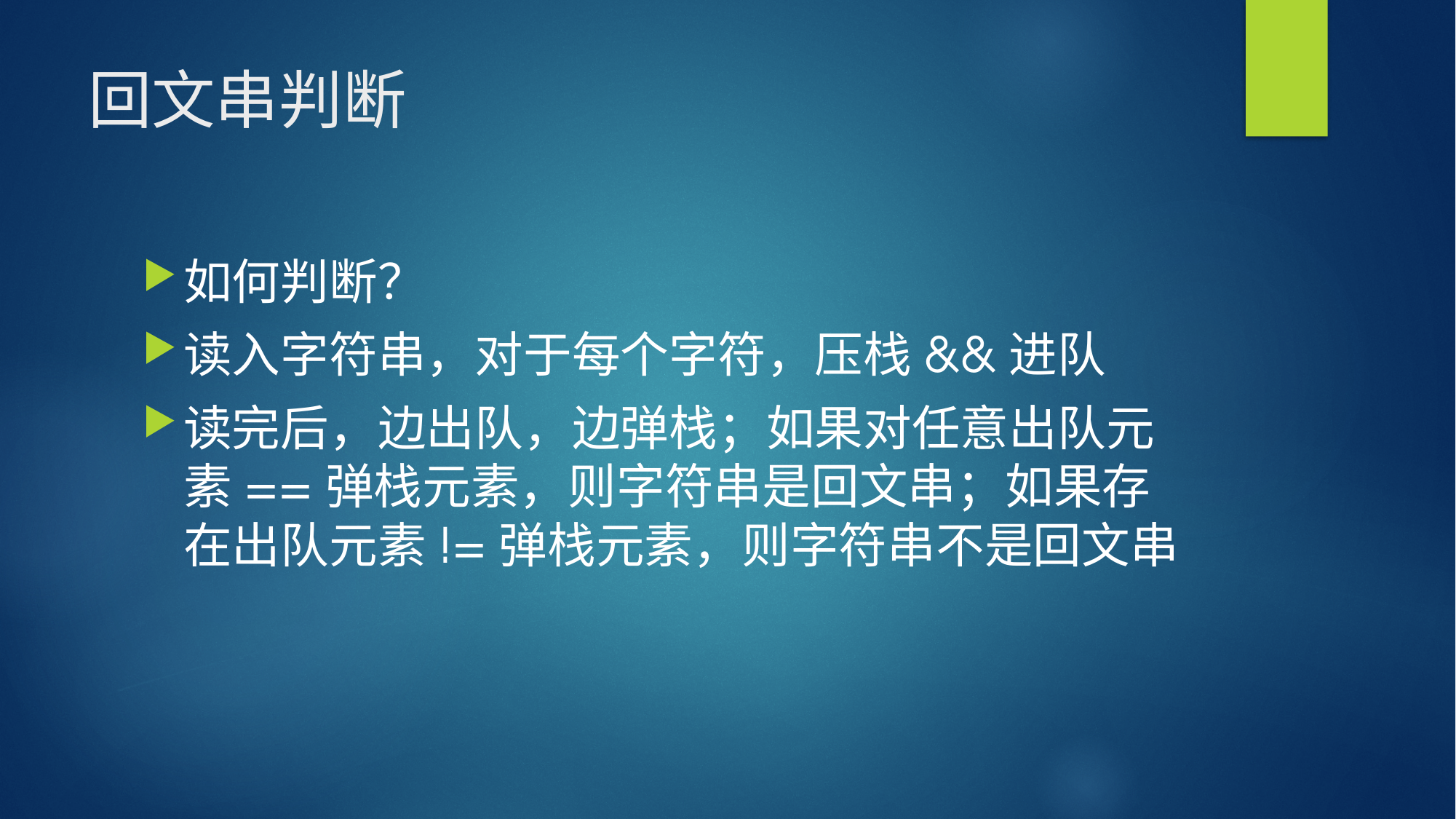

# 回文串判断
如何判断？
读入字符串，对于每个字符，压栈&&进队
读完后，边出队，边弹栈；如果对任意出队元素==弹栈元素，则字符串是回文串；如果存在出队元素!=弹栈元素，则字符串不是回文串